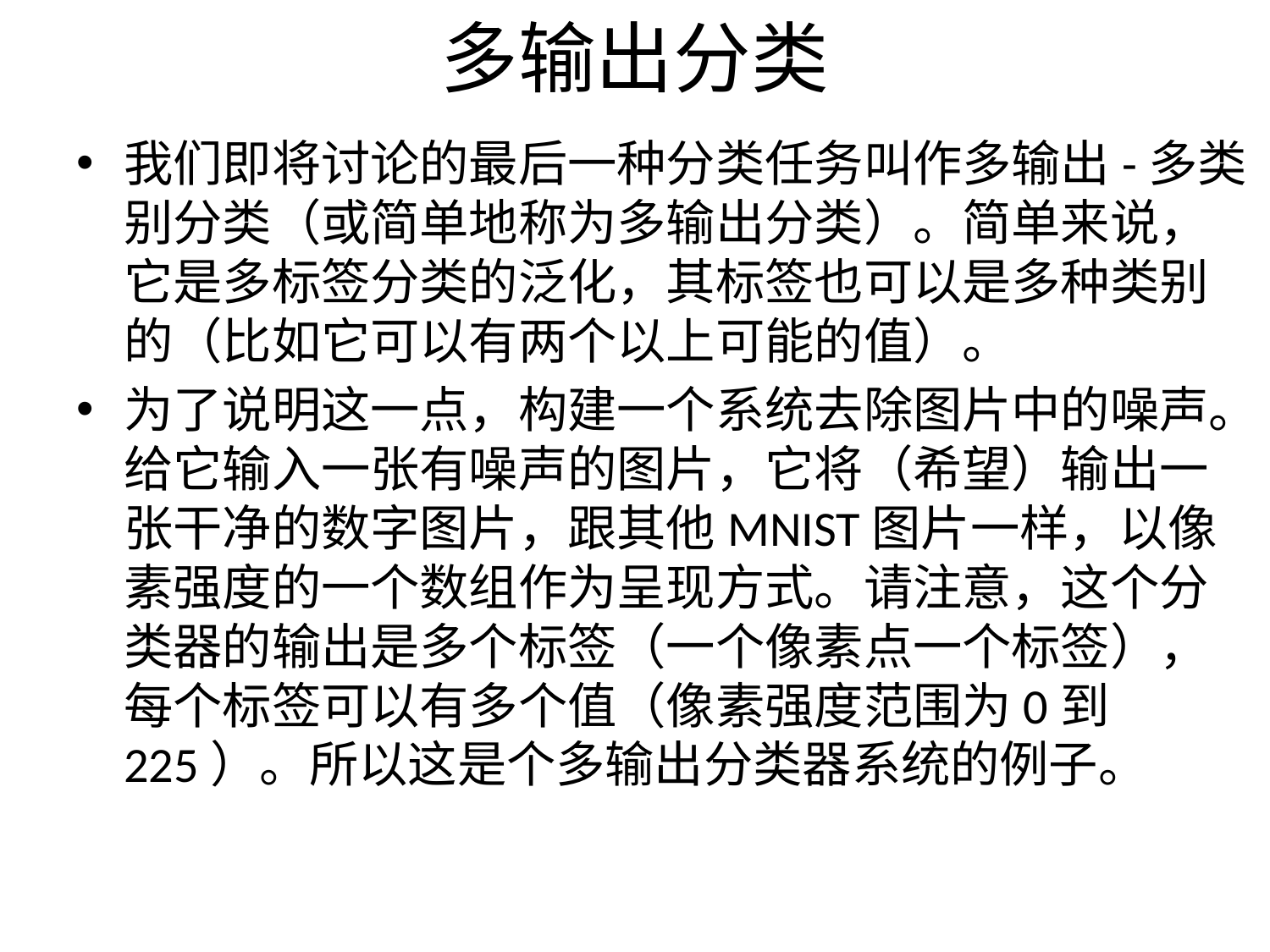

# 多输出分类
我们即将讨论的最后一种分类任务叫作多输出-多类别分类（或简单地称为多输出分类）。简单来说，它是多标签分类的泛化，其标签也可以是多种类别的（比如它可以有两个以上可能的值）。
为了说明这一点，构建一个系统去除图片中的噪声。给它输入一张有噪声的图片，它将（希望）输出一张干净的数字图片，跟其他MNIST图片一样，以像素强度的一个数组作为呈现方式。请注意，这个分类器的输出是多个标签（一个像素点一个标签），每个标签可以有多个值（像素强度范围为0到225）。所以这是个多输出分类器系统的例子。